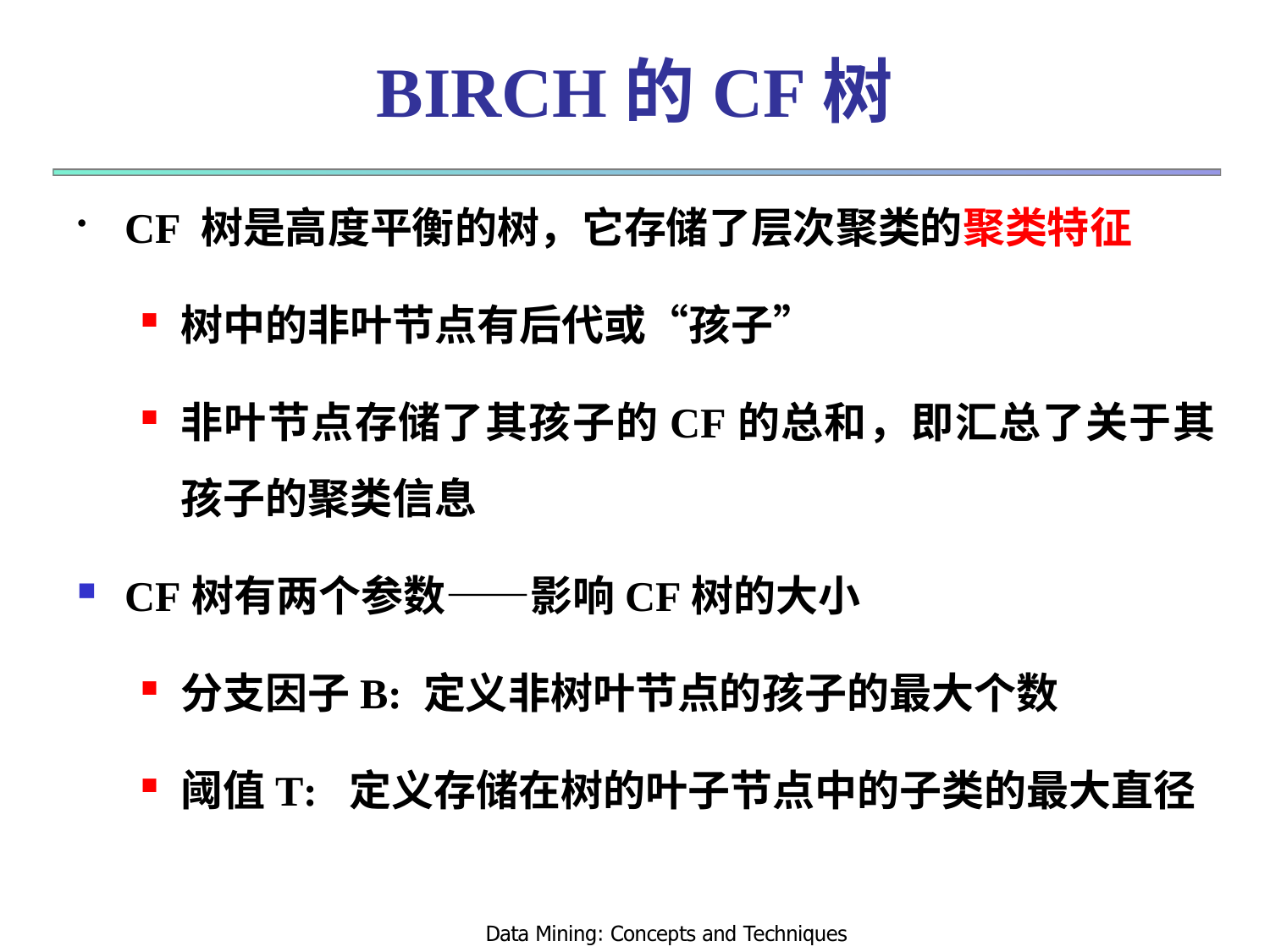

# BIRCH的CF树
CF 树是高度平衡的树，它存储了层次聚类的聚类特征
树中的非叶节点有后代或“孩子”
非叶节点存储了其孩子的CF的总和，即汇总了关于其孩子的聚类信息
CF树有两个参数——影响CF树的大小
分支因子B: 定义非树叶节点的孩子的最大个数
阈值T:  定义存储在树的叶子节点中的子类的最大直径
Data Mining: Concepts and Techniques
50